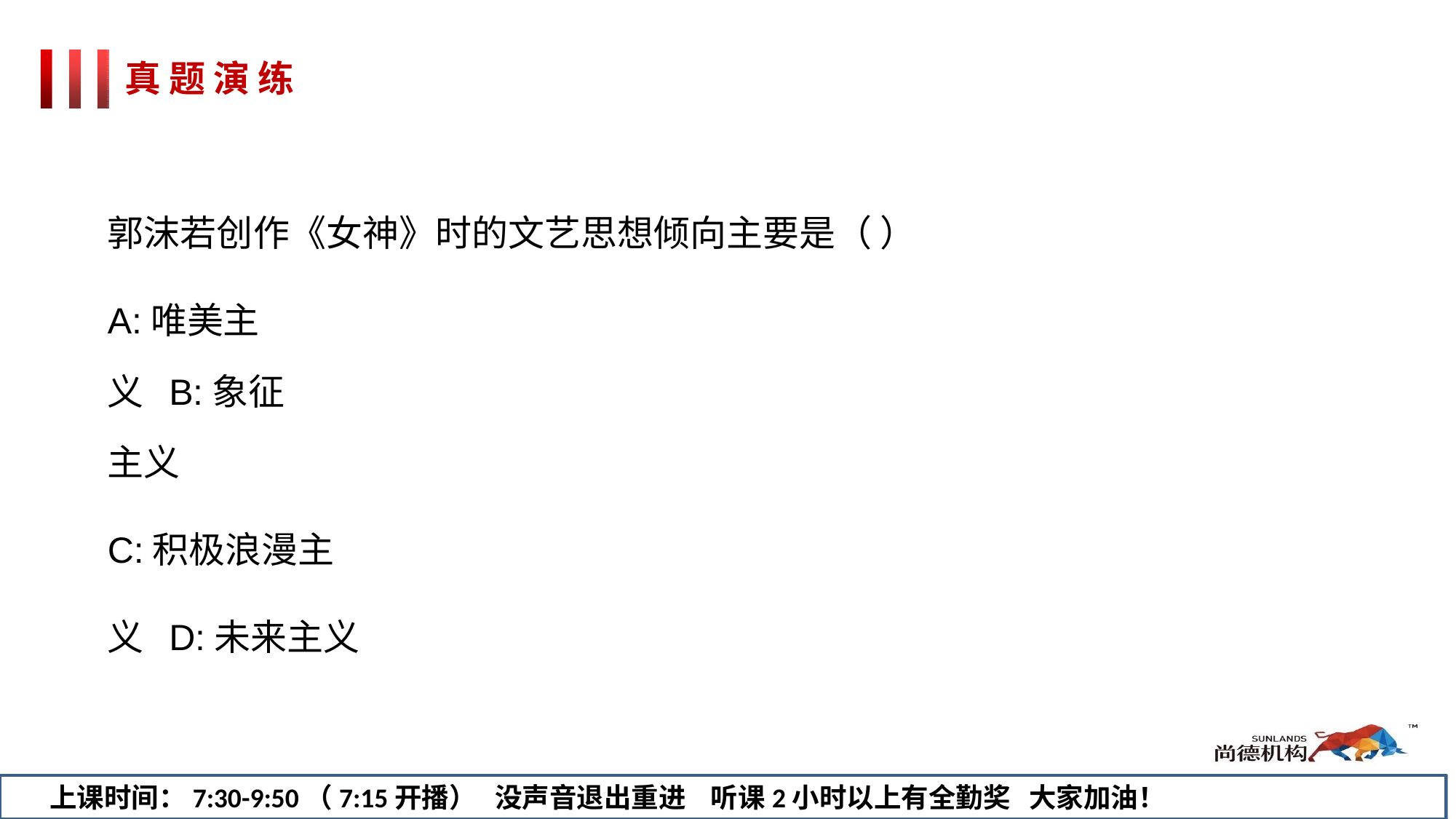

# 真 题 演 练
郭沫若创作《女神》时的文艺思想倾向主要是（ ）
A:唯美主义  B:象征主义
C:积极浪漫主义  D:未来主义